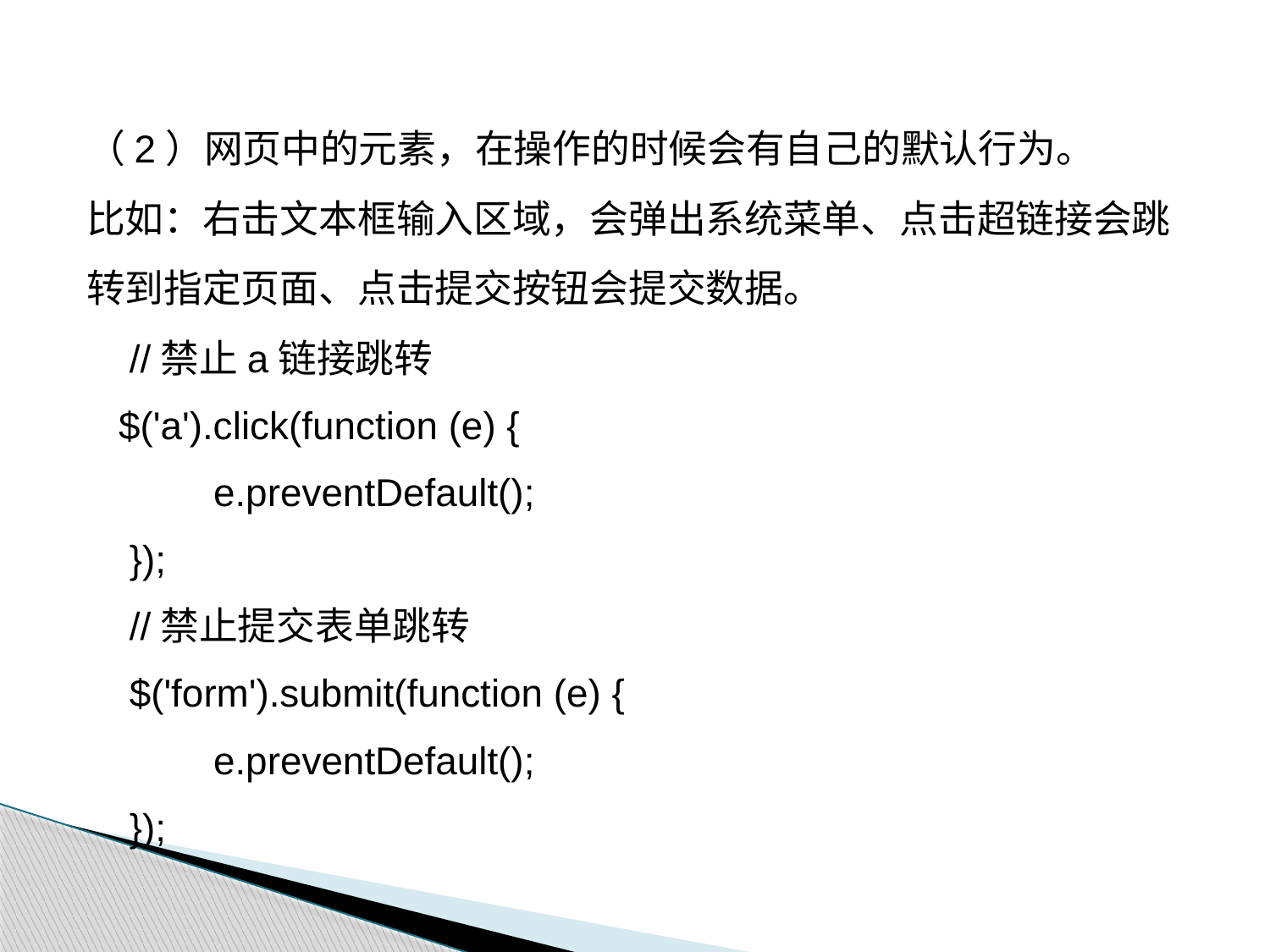

（2）网页中的元素，在操作的时候会有自己的默认行为。
比如：右击文本框输入区域，会弹出系统菜单、点击超链接会跳转到指定页面、点击提交按钮会提交数据。
    //禁止a链接跳转
   $('a').click(function (e) {
	e.preventDefault();
    });
    //禁止提交表单跳转
    $('form').submit(function (e) {
	e.preventDefault();
    });